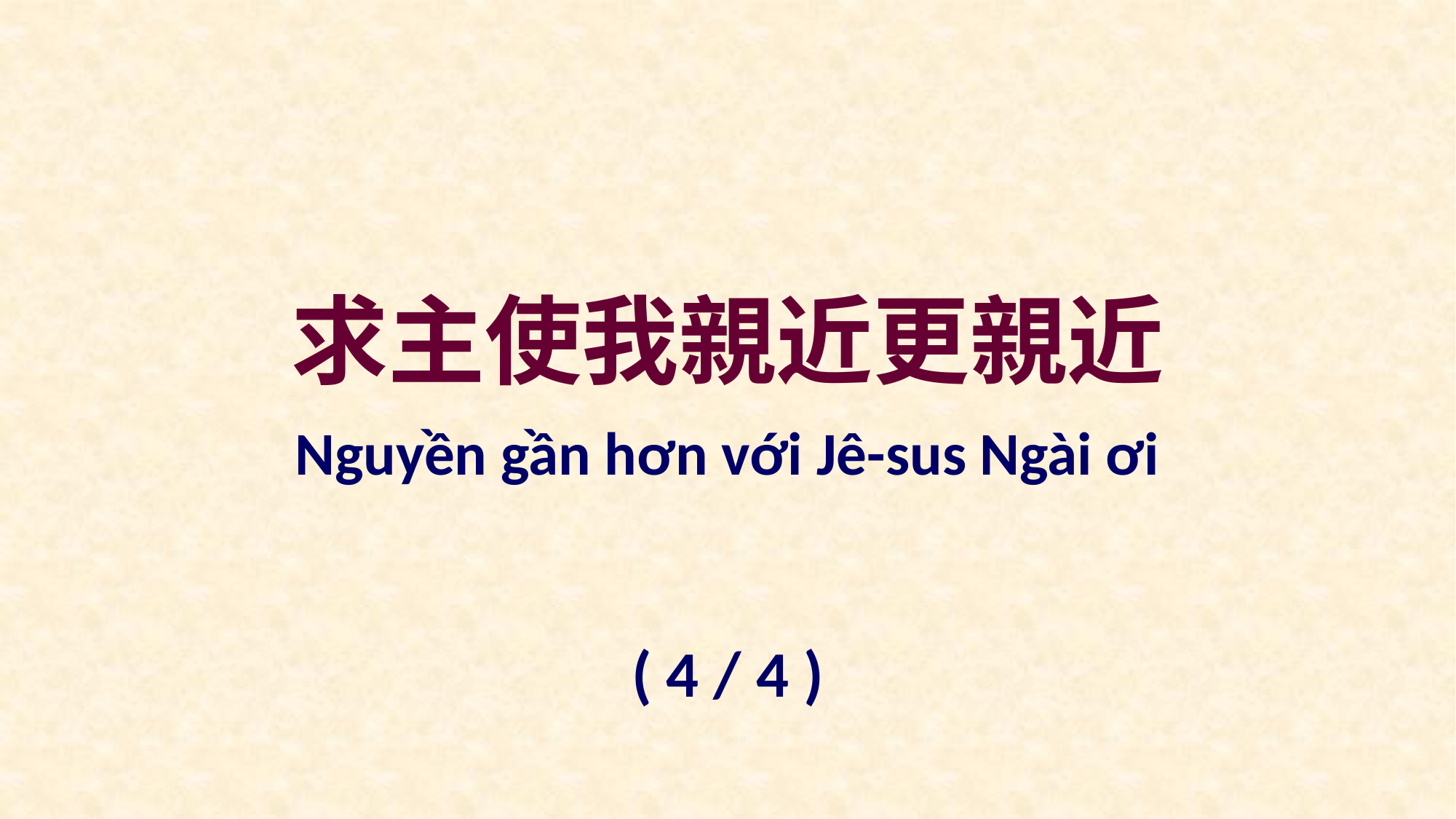

求主使我親近更親近
Nguyền gần hơn với Jê-sus Ngài ơi
( 4 / 4 )